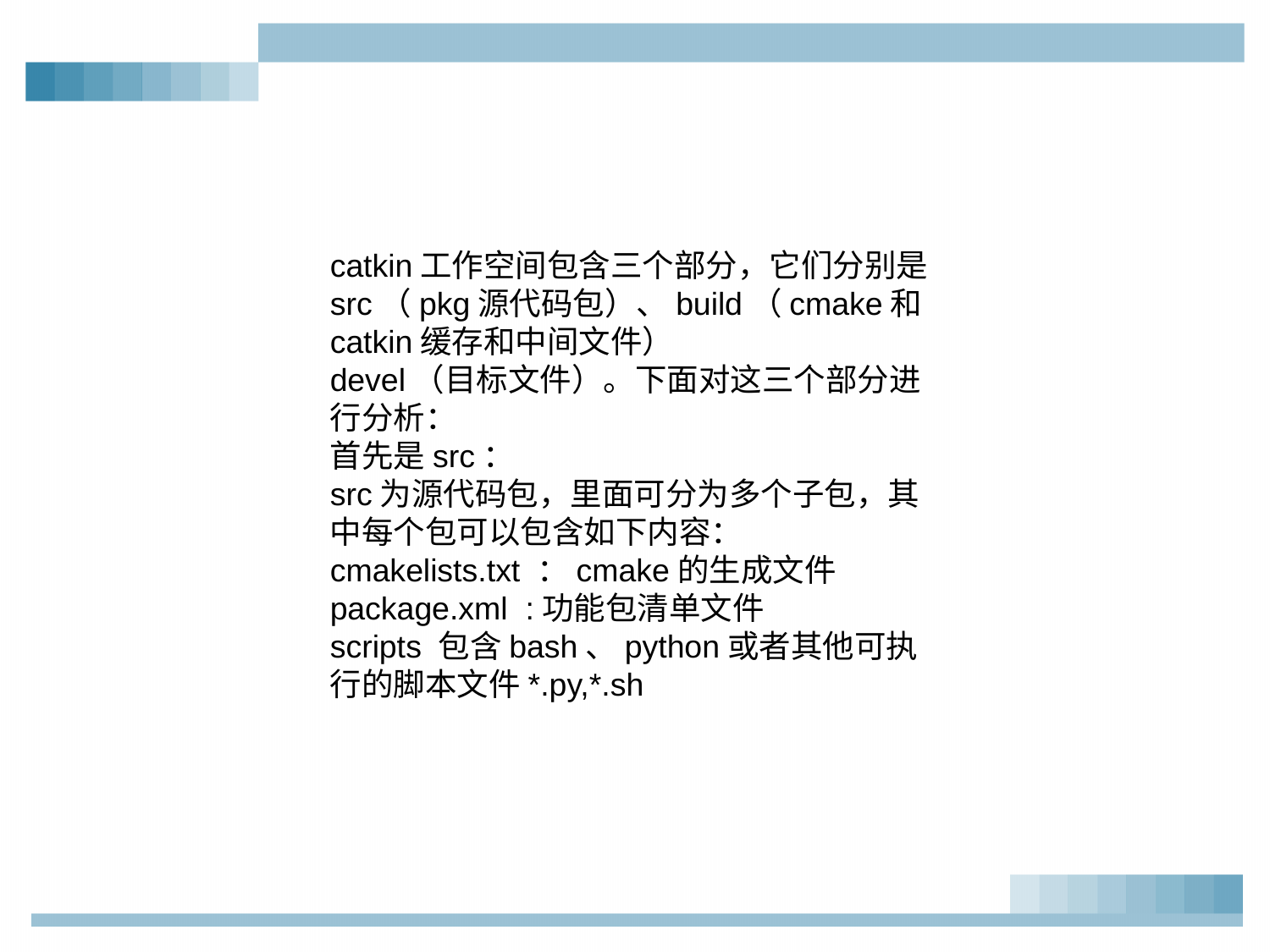

catkin工作空间包含三个部分，它们分别是src（pkg源代码包）、build（cmake和catkin缓存和中间文件）
devel（目标文件）。下面对这三个部分进行分析：
首先是src：
src为源代码包，里面可分为多个子包，其中每个包可以包含如下内容：
cmakelists.txt ：cmake的生成文件
package.xml  :功能包清单文件
scripts 包含bash、python或者其他可执行的脚本文件*.py,*.sh